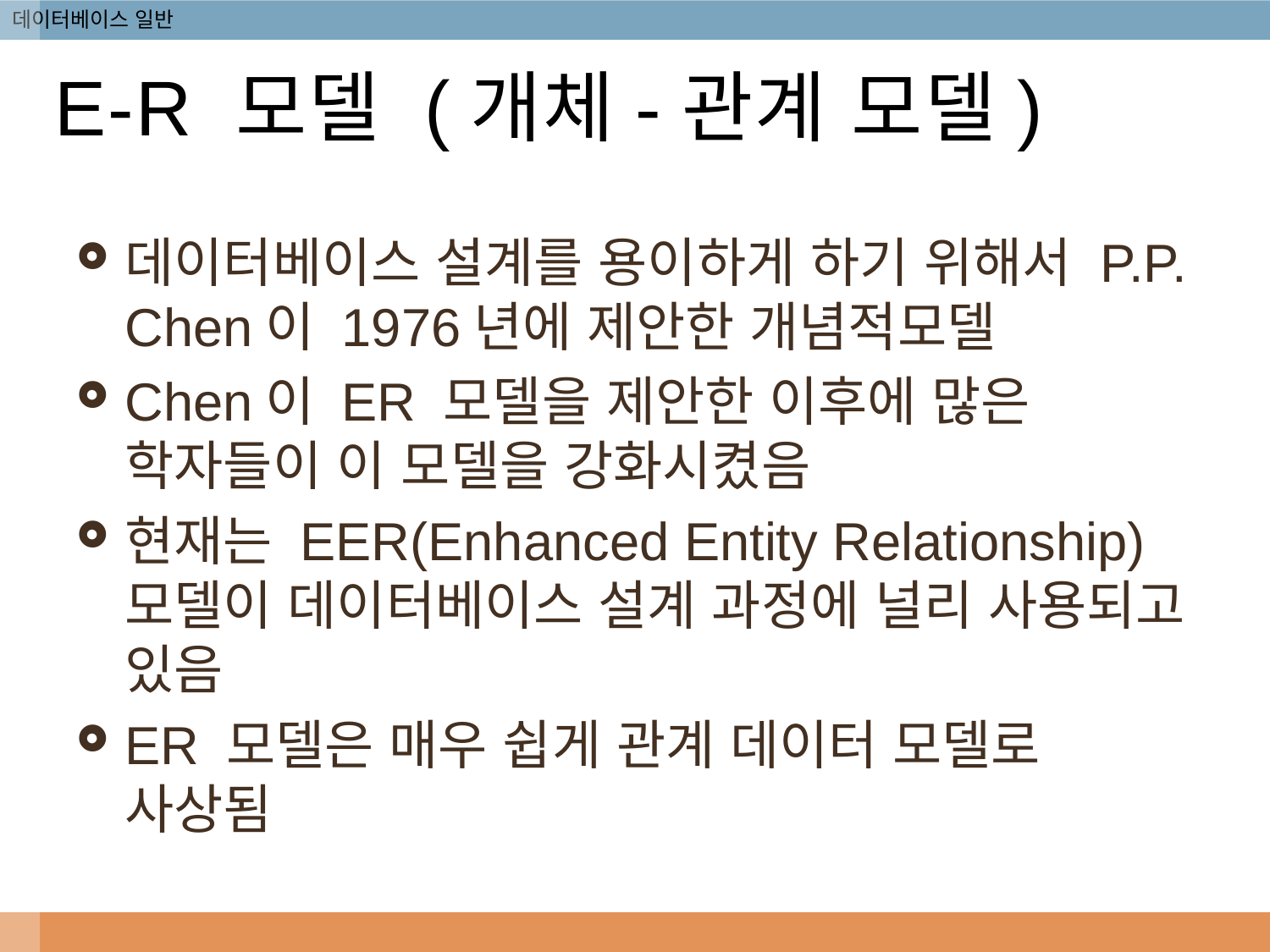

# E-R 모델 (개체-관계 모델)
데이터베이스 설계를 용이하게 하기 위해서 P.P. Chen이 1976년에 제안한 개념적모델
Chen이 ER 모델을 제안한 이후에 많은 학자들이 이 모델을 강화시켰음
현재는 EER(Enhanced Entity Relationship) 모델이 데이터베이스 설계 과정에 널리 사용되고 있음
ER 모델은 매우 쉽게 관계 데이터 모델로 사상됨